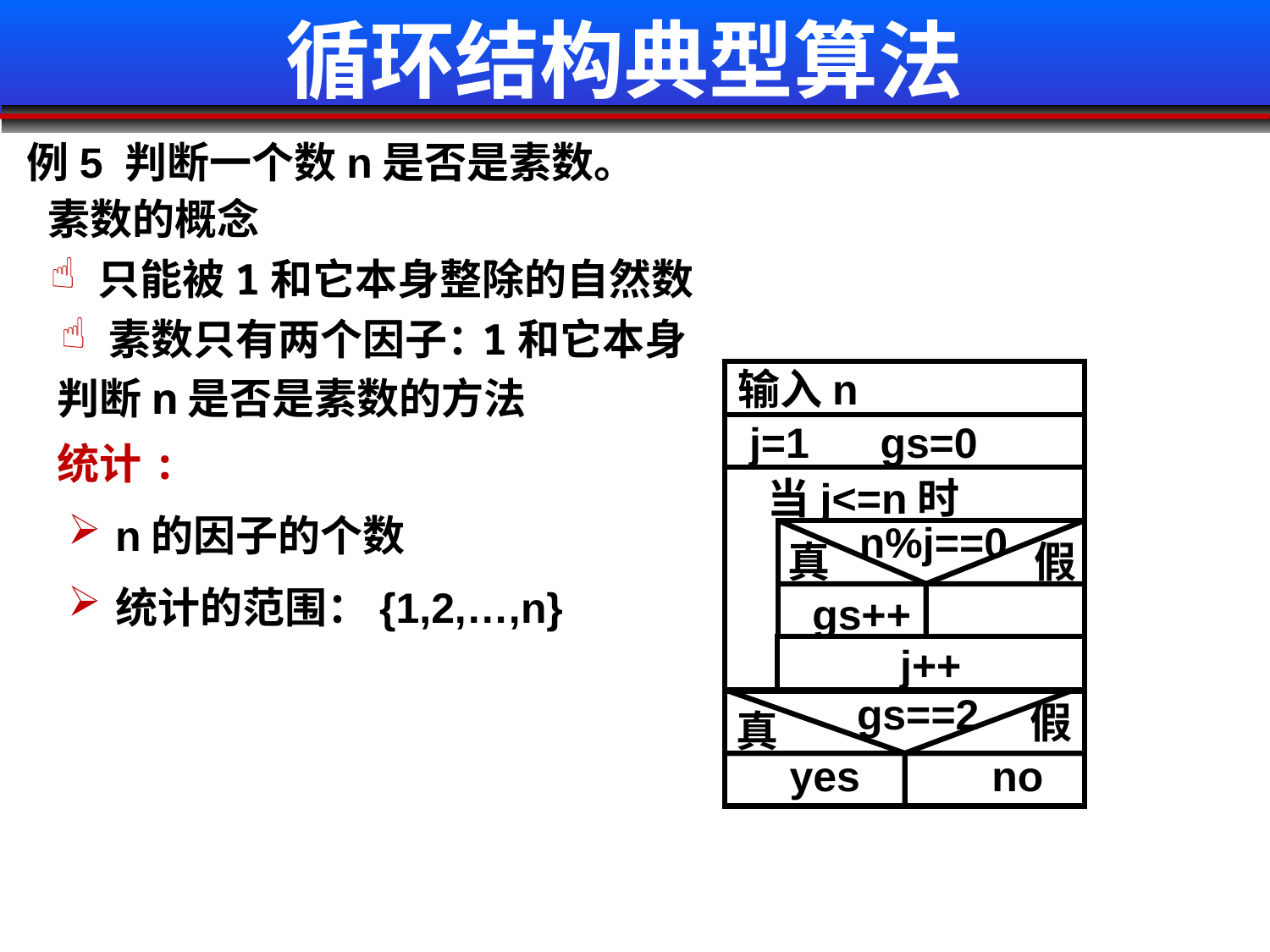

循环结构典型算法

例5 判断一个数n是否是素数。
素数的概念
只能被1和它本身整除的自然数
素数只有两个因子：
1和它本身
输入n
判断n是否是素数的方法
 j=1      gs=0
统计:
当j<=n时

n的因子的个数
统计的范围：{1,2,…,n}
n%j==0

真
假
gs++

j++
gs==2

假
真
yes
no